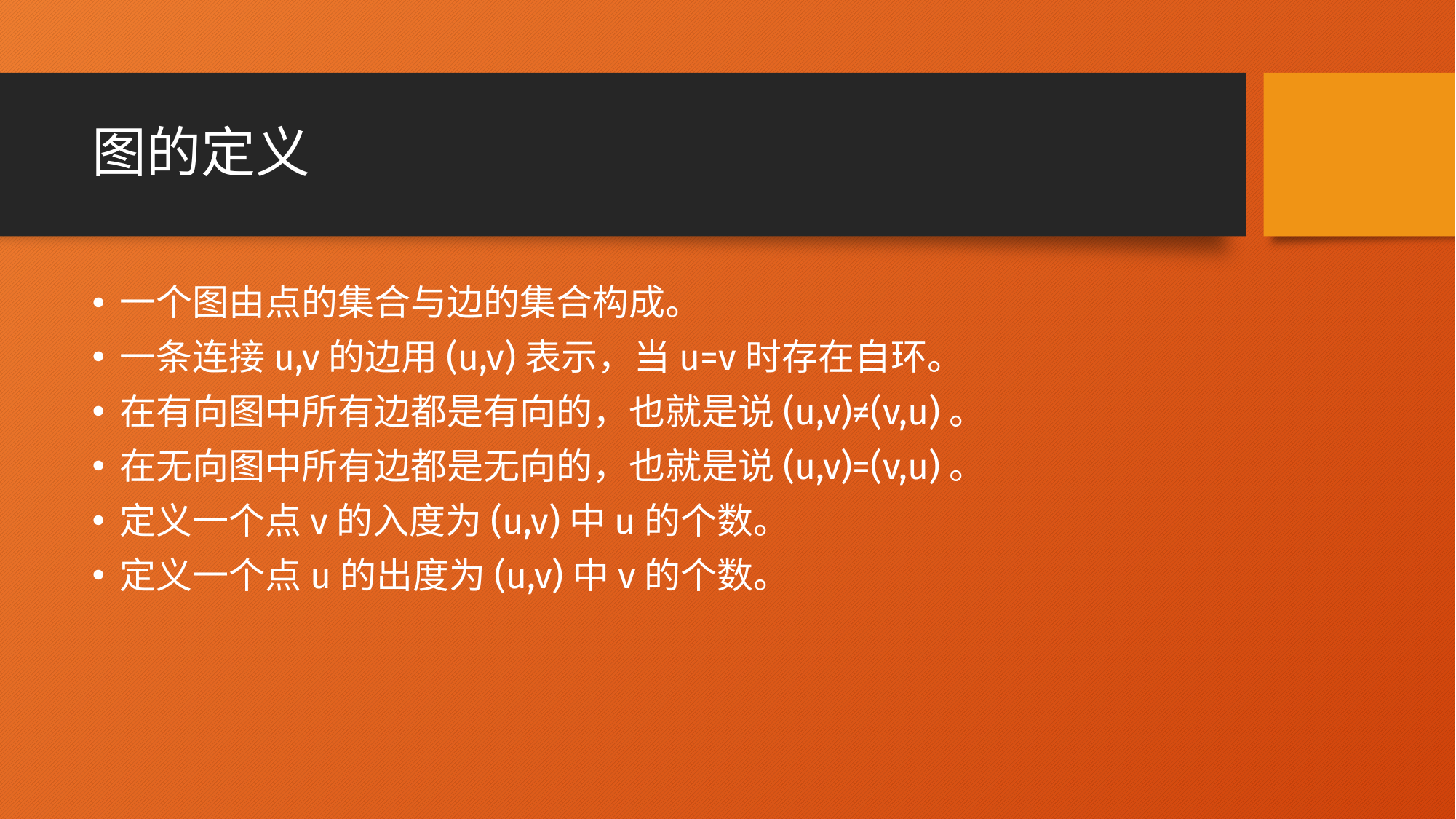

# 图的定义
一个图由点的集合与边的集合构成。
一条连接u,v的边用(u,v)表示，当u=v时存在自环。
在有向图中所有边都是有向的，也就是说(u,v)≠(v,u)。
在无向图中所有边都是无向的，也就是说(u,v)=(v,u)。
定义一个点v的入度为(u,v)中u的个数。
定义一个点u的出度为(u,v)中v的个数。